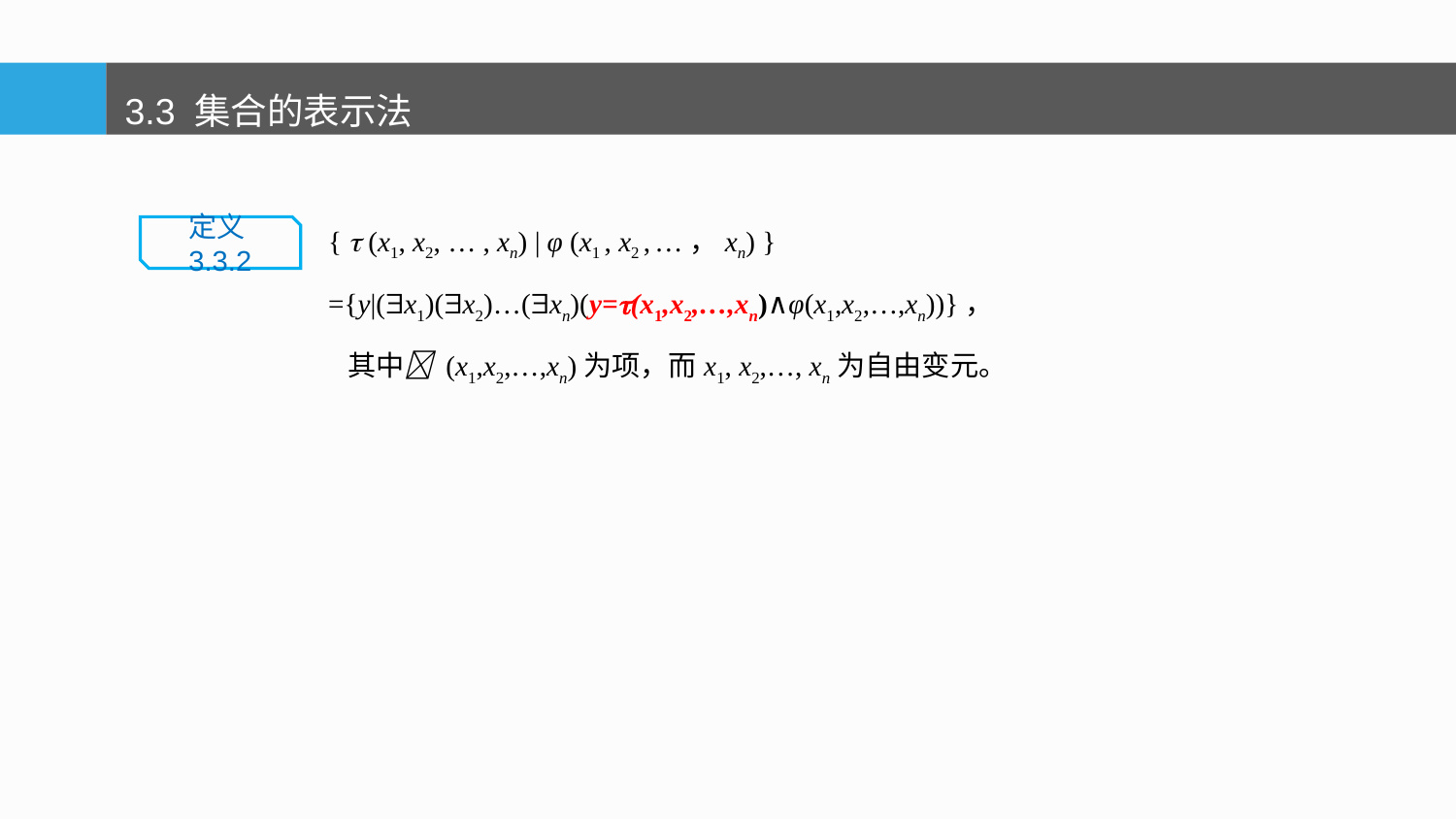

3.3 集合的表示法

{ τ (x1, x2, … , xn) | φ (x1 , x2 , …，xn) }
={y|(∃x1)(∃x2)…(∃xn)(y=τ(x1,x2,…,xn)∧φ(x1,x2,…,xn))}，
  其中τ (x1,x2,…,xn)为项，而x1, x2,…, xn为自由变元。
定义3.3.2